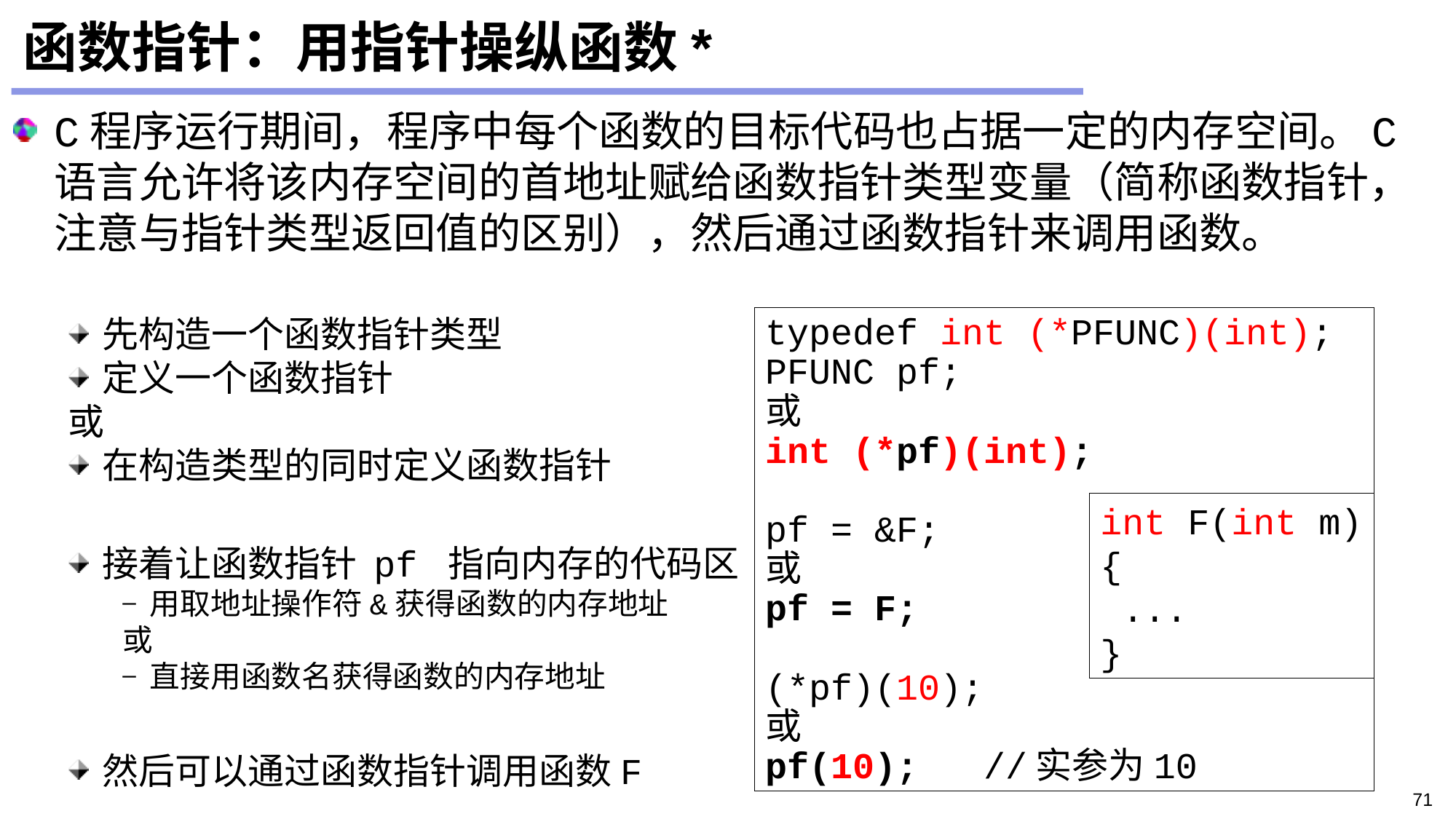

# 函数指针：用指针操纵函数*
C程序运行期间，程序中每个函数的目标代码也占据一定的内存空间。C语言允许将该内存空间的首地址赋给函数指针类型变量（简称函数指针，注意与指针类型返回值的区别），然后通过函数指针来调用函数。

先构造一个函数指针类型
定义一个函数指针
或
在构造类型的同时定义函数指针

接着让函数指针 pf 指向内存的代码区
用取地址操作符&获得函数的内存地址
或
直接用函数名获得函数的内存地址

然后可以通过函数指针调用函数F
typedef int (*PFUNC)(int);
PFUNC pf;
或
int (*pf)(int);

pf = &F;
或
pf = F;

(*pf)(10);
或
pf(10); 	//实参为10
int F(int m)
{
 ...
}
71